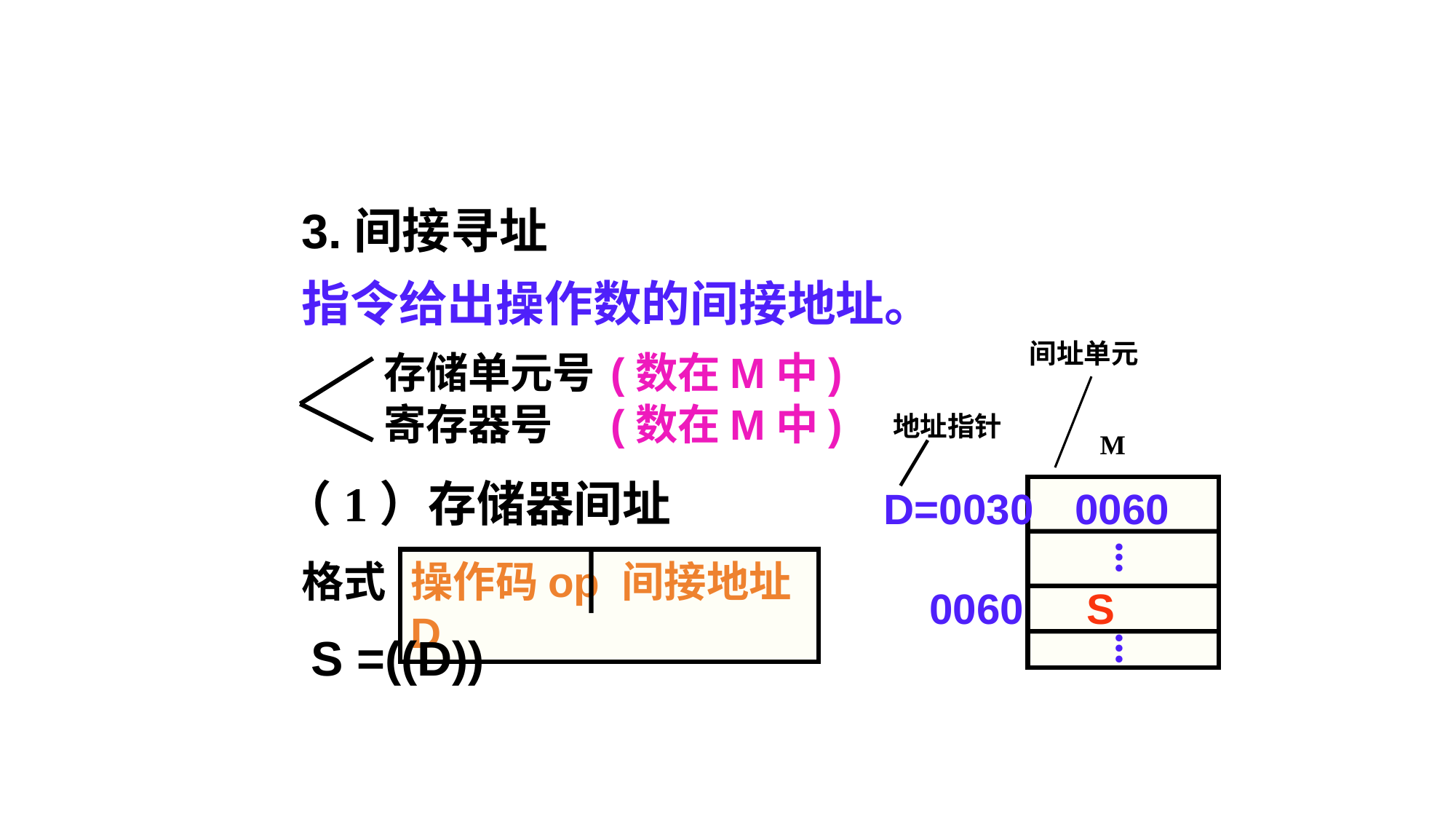

3.间接寻址
指令给出操作数的间接地址。
间址单元

存储单元号
寄存器号
(数在M中)
(数在M中)

地址指针
 M

（1）存储器间址
D=0030

0060
...
格式
操作码op 间接地址D

0060
 S
S =((D))
...